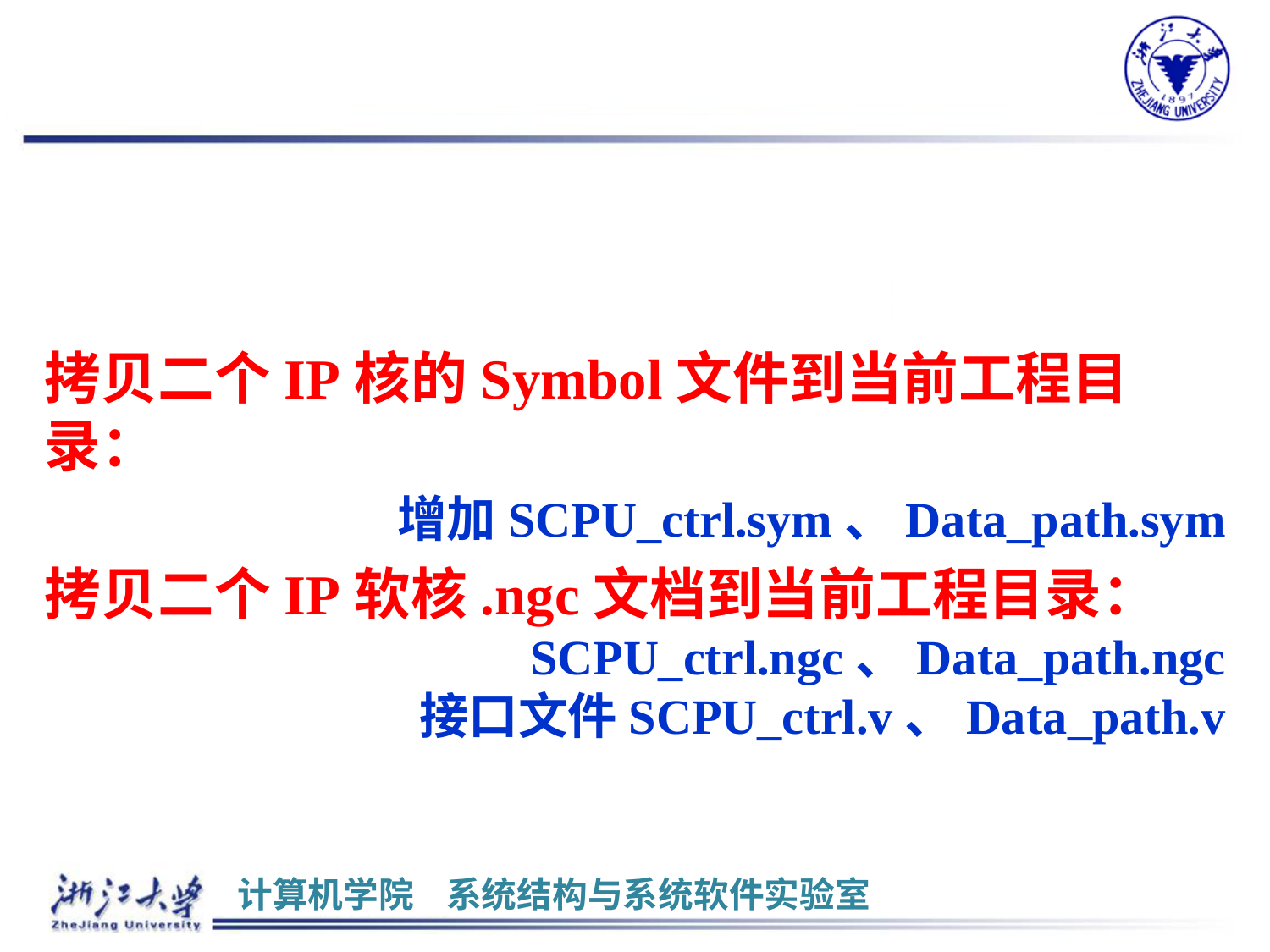

#
拷贝二个IP核的Symbol文件到当前工程目录：
增加SCPU_ctrl.sym、Data_path.sym
拷贝二个IP软核.ngc文档到当前工程目录：
SCPU_ctrl.ngc、Data_path.ngc
接口文件SCPU_ctrl.v、Data_path.v